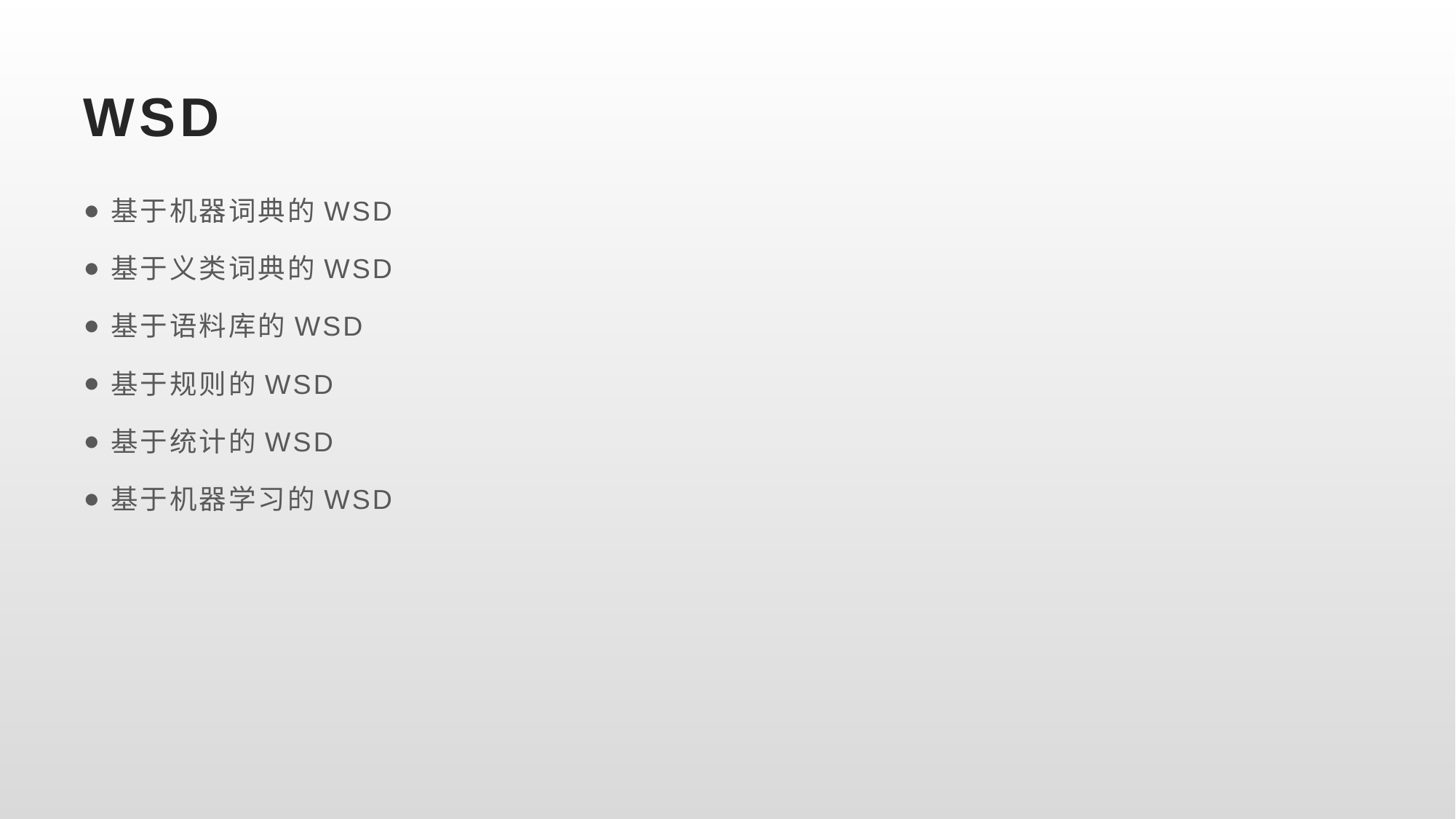

# WSD
基于机器词典的WSD
基于义类词典的WSD
基于语料库的WSD
基于规则的WSD
基于统计的WSD
基于机器学习的WSD